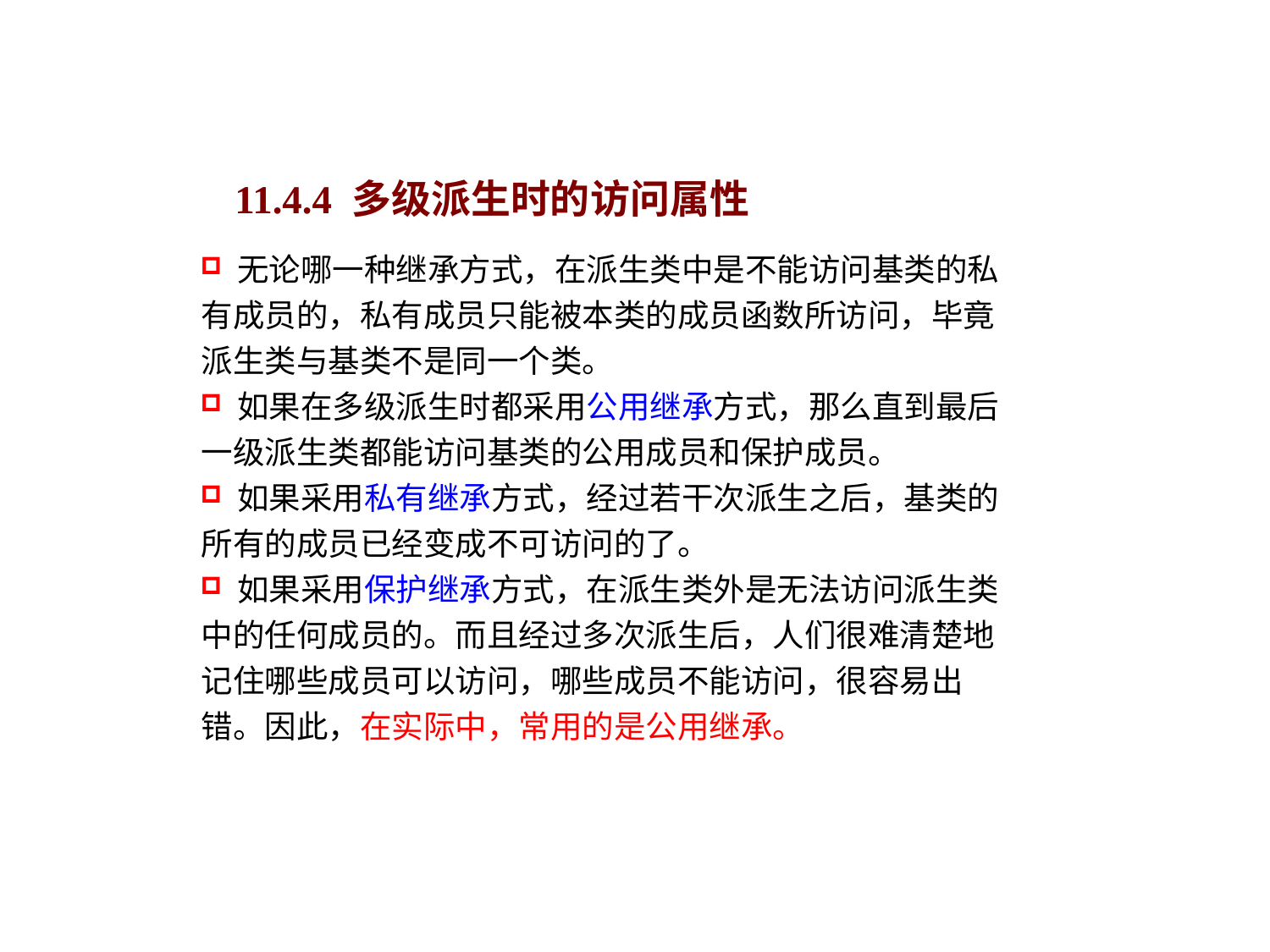

11.4.4 多级派生时的访问属性
 无论哪一种继承方式，在派生类中是不能访问基类的私有成员的，私有成员只能被本类的成员函数所访问，毕竟派生类与基类不是同一个类。
 如果在多级派生时都采用公用继承方式，那么直到最后一级派生类都能访问基类的公用成员和保护成员。
 如果采用私有继承方式，经过若干次派生之后，基类的所有的成员已经变成不可访问的了。
 如果采用保护继承方式，在派生类外是无法访问派生类中的任何成员的。而且经过多次派生后，人们很难清楚地记住哪些成员可以访问，哪些成员不能访问，很容易出错。因此，在实际中，常用的是公用继承。